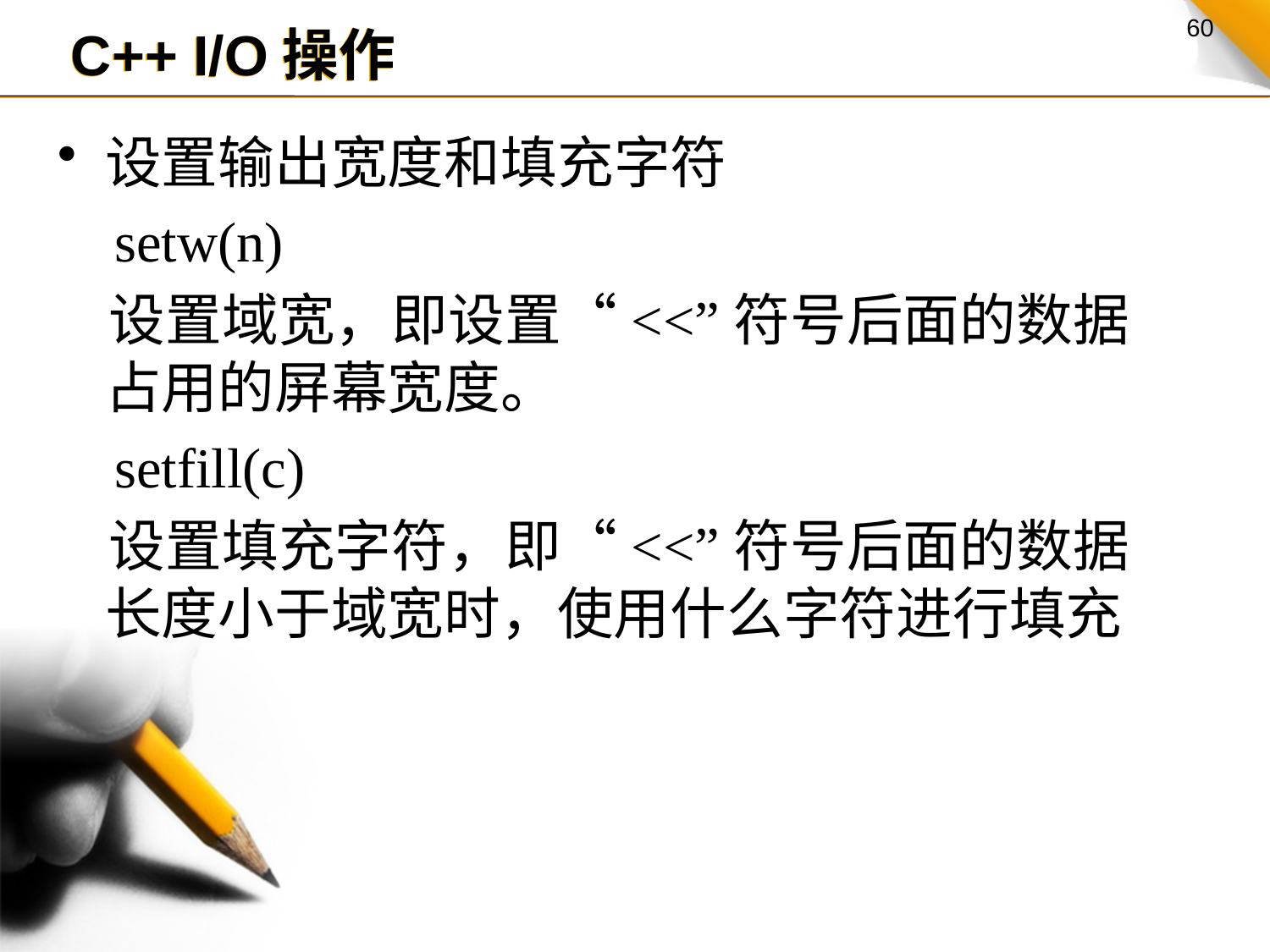

C++ I/O操作
设置输出宽度和填充字符
    setw(n)
   设置域宽，即设置“<<”符号后面的数据占用的屏幕宽度。
    setfill(c)
   设置填充字符，即“<<”符号后面的数据长度小于域宽时，使用什么字符进行填充